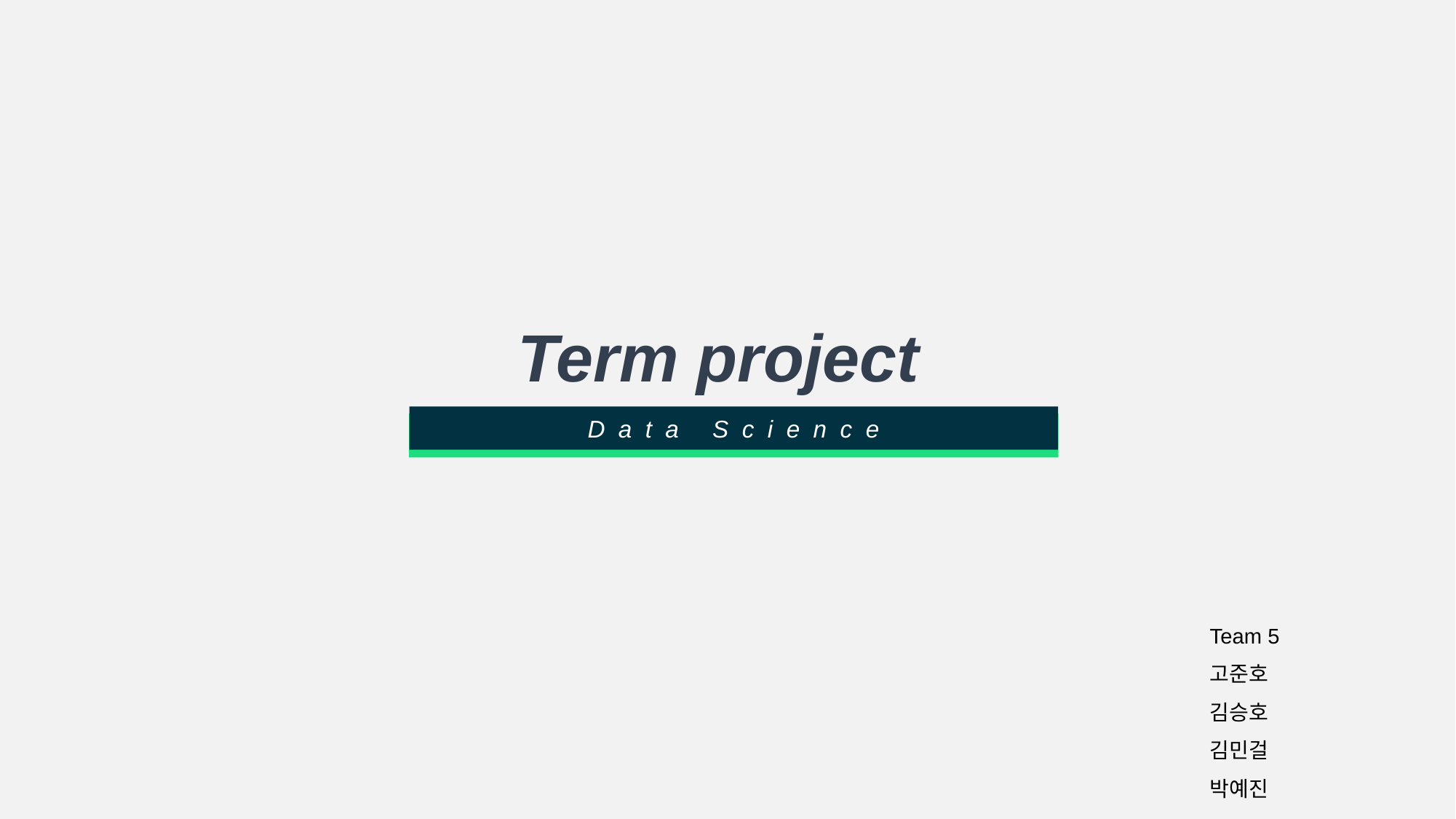

Term project
D  a  t  a     S  c  i  e  n  c  e
Team 5
고준호
김승호
김민걸
박예진